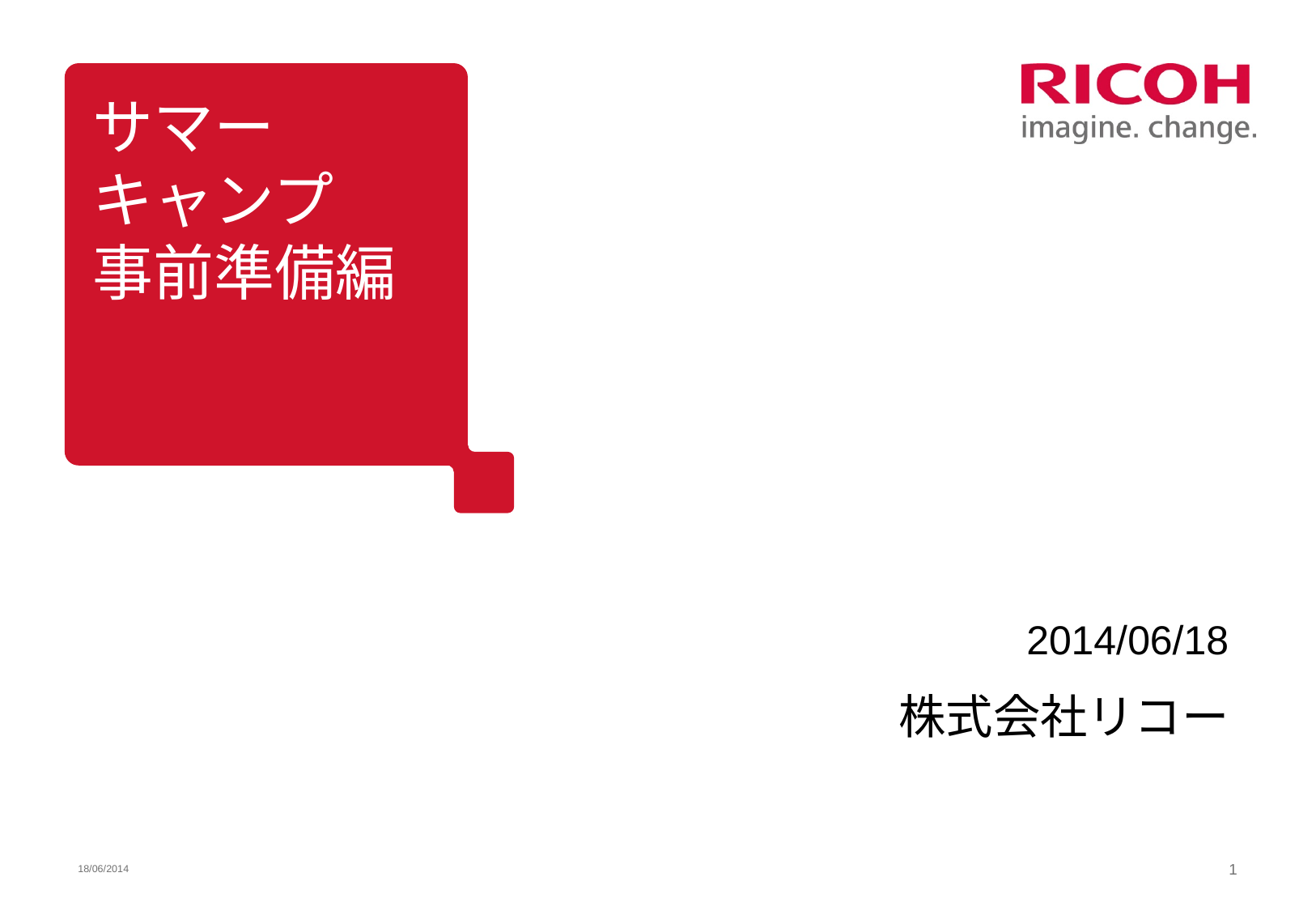

# サマー キャンプ 事前準備編
2014/06/18
株式会社リコー
18/06/2014
1